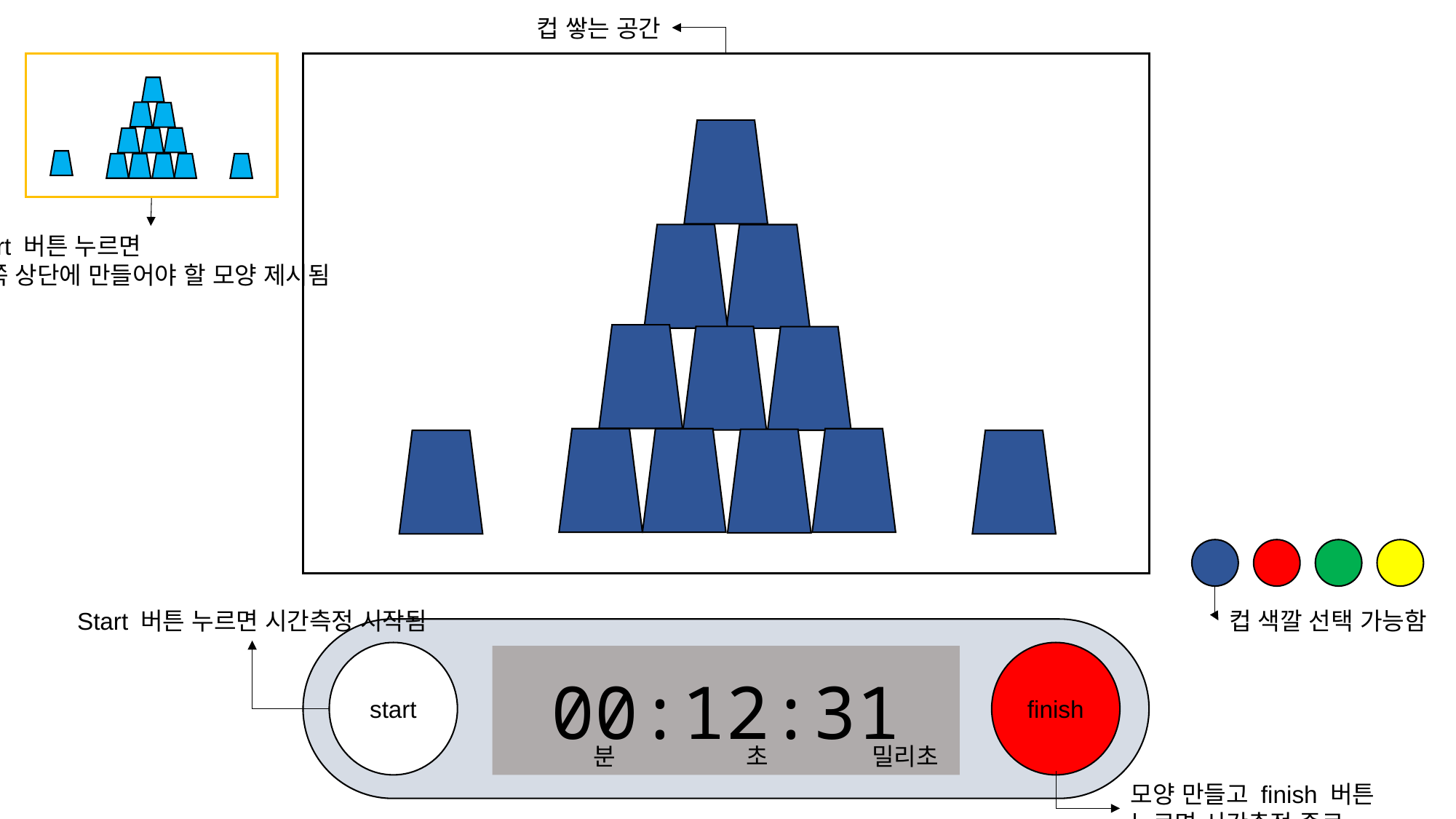

컵 쌓는 공간

start 버튼 누르면
왼쪽 상단에 만들어야 할 모양 제시됨

컵 색깔 선택 가능함
Start 버튼 누르면 시간측정 시작됨

start
finish
00:12:31
분
초
밀리초
모양 만들고 finish 버튼 누르면 시간측정 종료